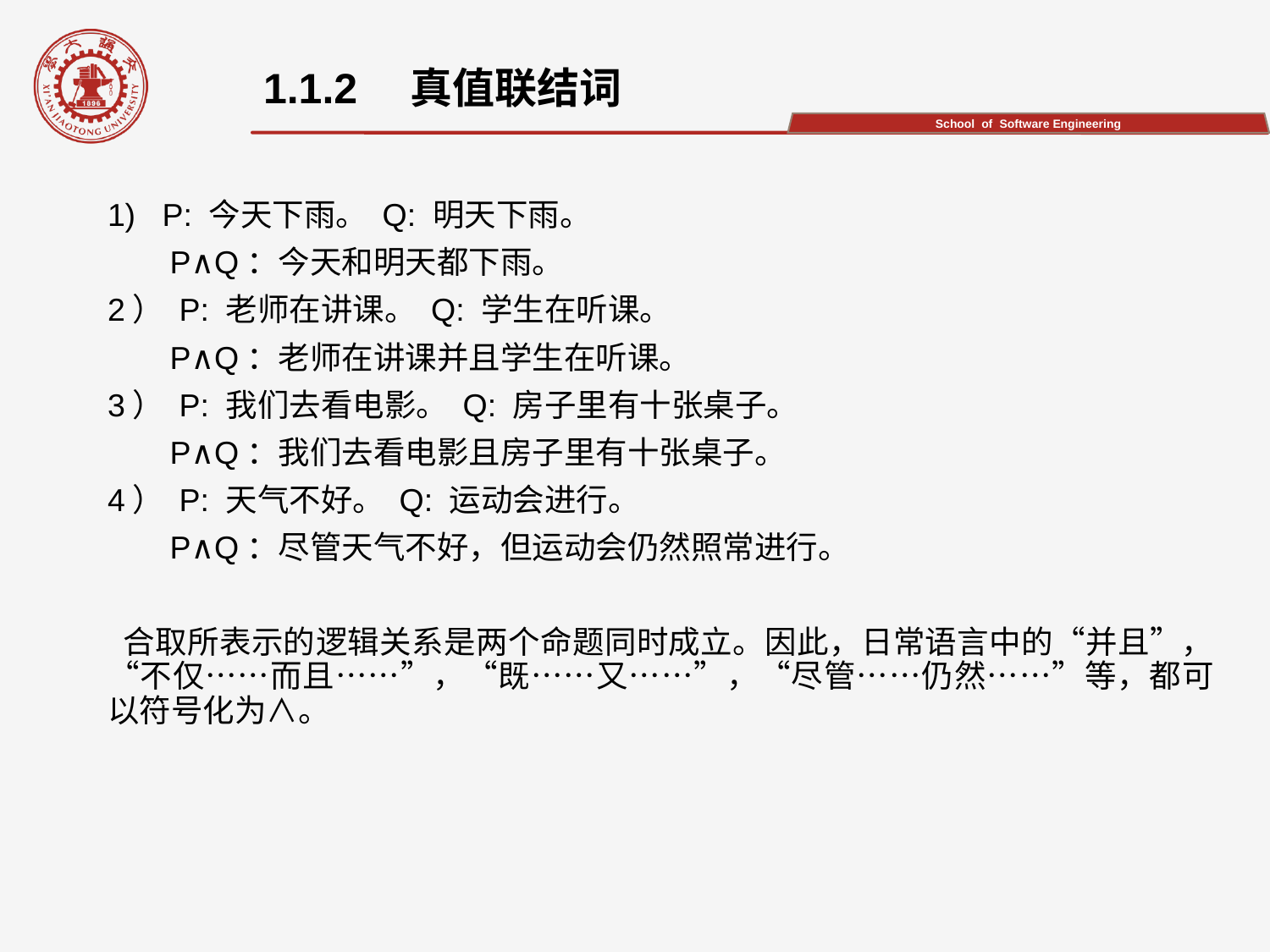

1.1.2　真值联结词
1)   P: 今天下雨。 Q: 明天下雨。
       P∧Q：今天和明天都下雨。
2） P: 老师在讲课。 Q: 学生在听课。
       P∧Q：老师在讲课并且学生在听课。
3） P: 我们去看电影。 Q: 房子里有十张桌子。
       P∧Q：我们去看电影且房子里有十张桌子。
4） P: 天气不好。 Q: 运动会进行。
       P∧Q：尽管天气不好，但运动会仍然照常进行。

 合取所表示的逻辑关系是两个命题同时成立。因此，日常语言中的“并且”，“不仅……而且……”，“既……又……”，“尽管……仍然……”等，都可以符号化为∧。